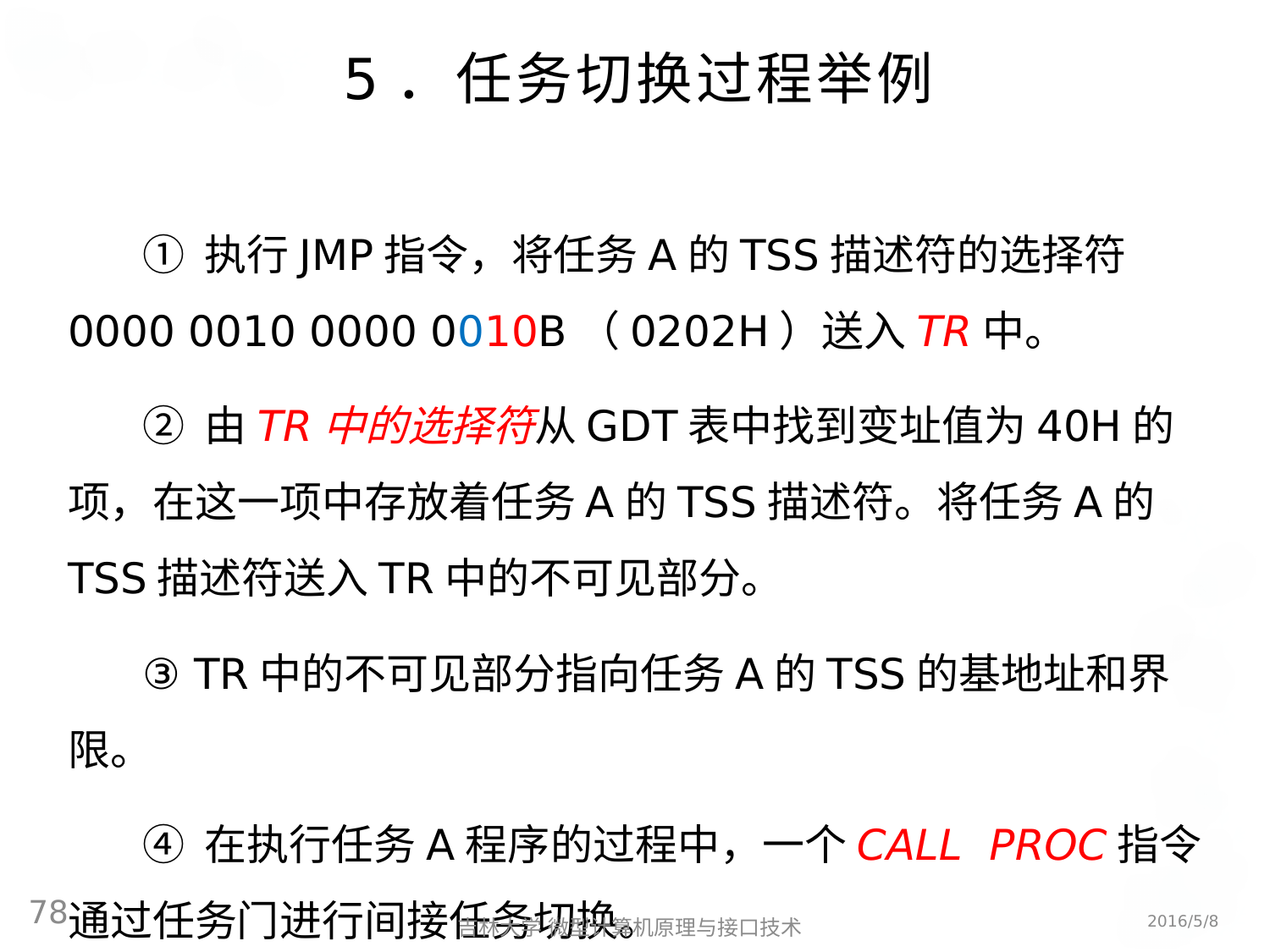

# 5．任务切换过程举例
① 执行JMP指令，将任务A的TSS描述符的选择符0000 0010 0000 0010B（0202H）送入TR中。
② 由TR中的选择符从GDT表中找到变址值为40H的项，在这一项中存放着任务A的TSS描述符。将任务A的TSS描述符送入TR中的不可见部分。
③ TR中的不可见部分指向任务A的TSS的基地址和界限。
④ 在执行任务A程序的过程中，一个CALL  PROC指令通过任务门进行间接任务切换。
78
2016/5/8
吉林大学 微型计算机原理与接口技术